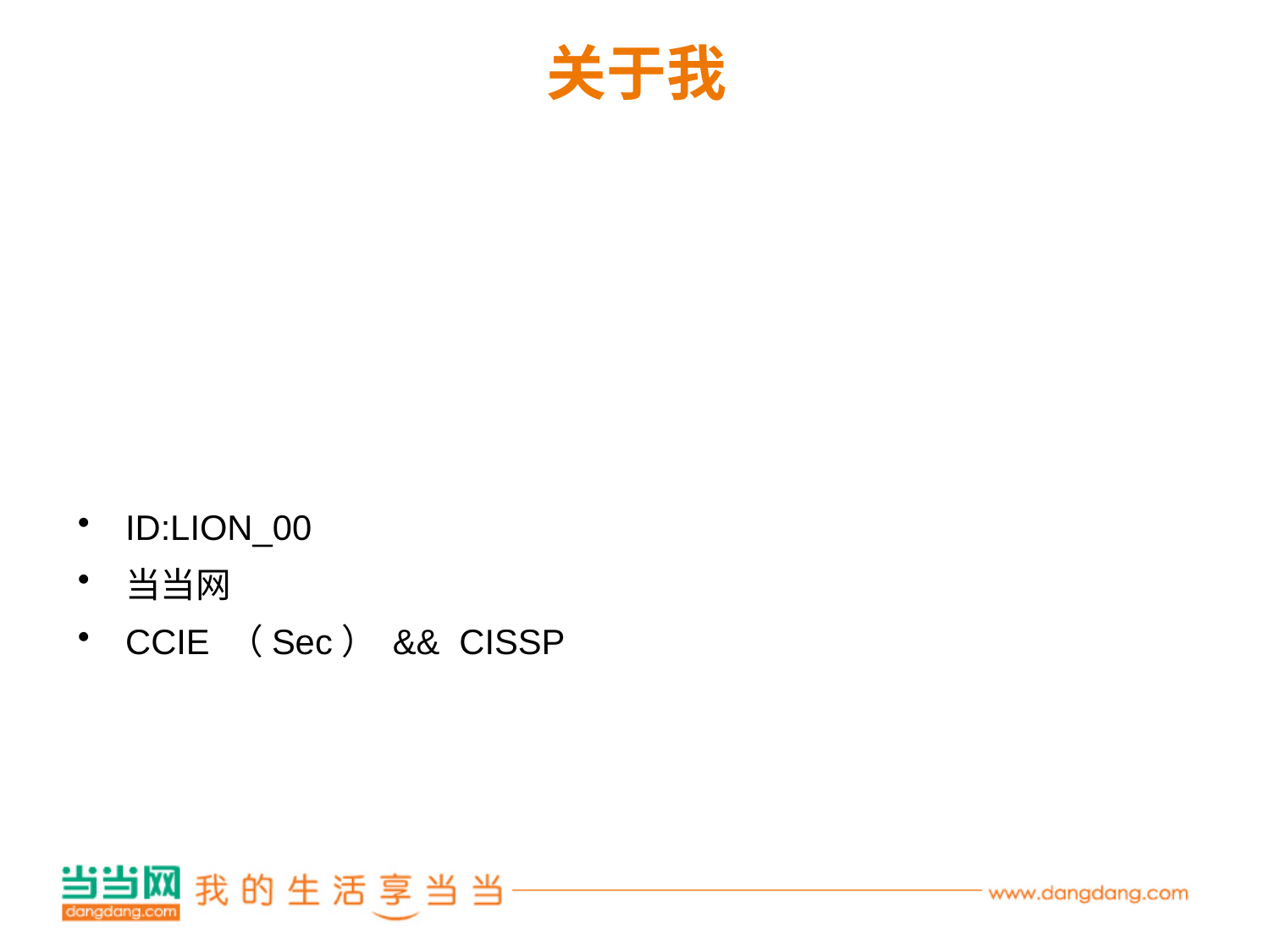

# 关于我

ID:LION_00
当当网
CCIE （Sec） &&  CISSP